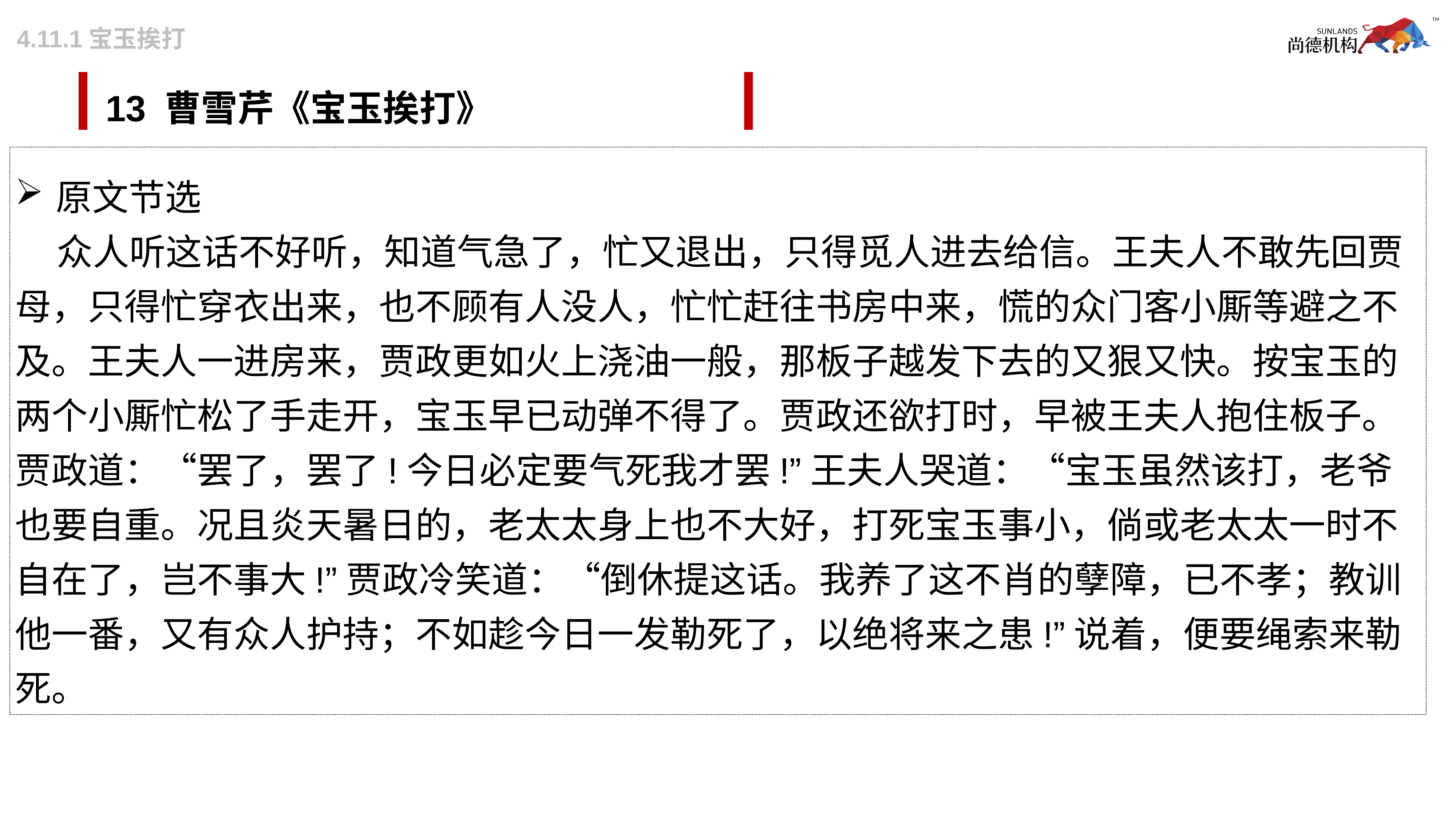

4.11.1宝玉挨打
# 13 曹雪芹《宝玉挨打》
原文节选
    众人听这话不好听，知道气急了，忙又退出，只得觅人进去给信。王夫人不敢先回贾母，只得忙穿衣出来，也不顾有人没人，忙忙赶往书房中来，慌的众门客小厮等避之不及。王夫人一进房来，贾政更如火上浇油一般，那板子越发下去的又狠又快。按宝玉的两个小厮忙松了手走开，宝玉早已动弹不得了。贾政还欲打时，早被王夫人抱住板子。贾政道：“罢了，罢了!今日必定要气死我才罢!”王夫人哭道：“宝玉虽然该打，老爷也要自重。况且炎天暑日的，老太太身上也不大好，打死宝玉事小，倘或老太太一时不自在了，岂不事大!”贾政冷笑道：“倒休提这话。我养了这不肖的孽障，已不孝；教训他一番，又有众人护持；不如趁今日一发勒死了，以绝将来之患!”说着，便要绳索来勒死。